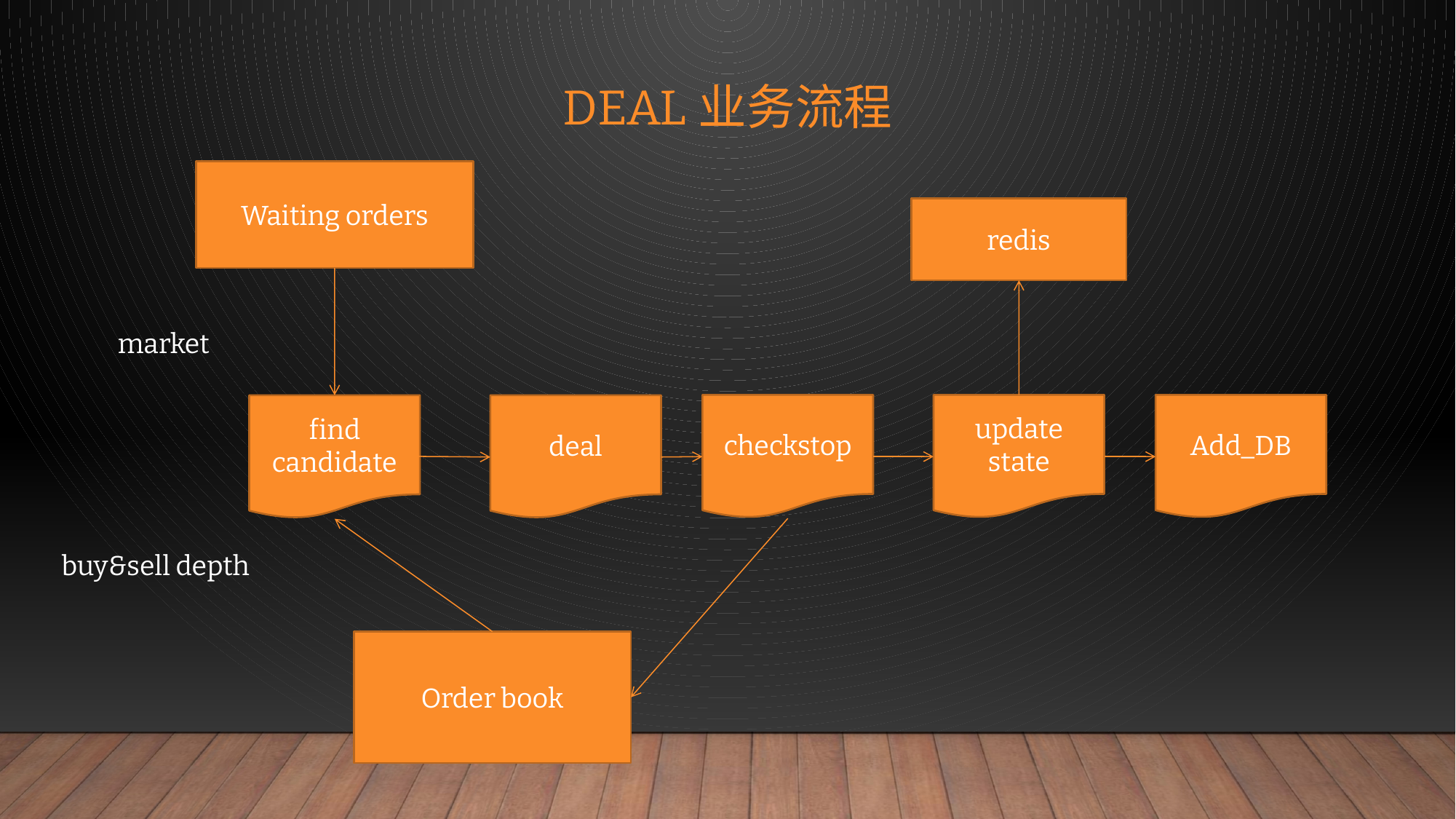

# deal业务流程
Waiting orders
redis
market
checkstop
update state
Add_DB
find candidate
deal
buy&sell depth
Order book